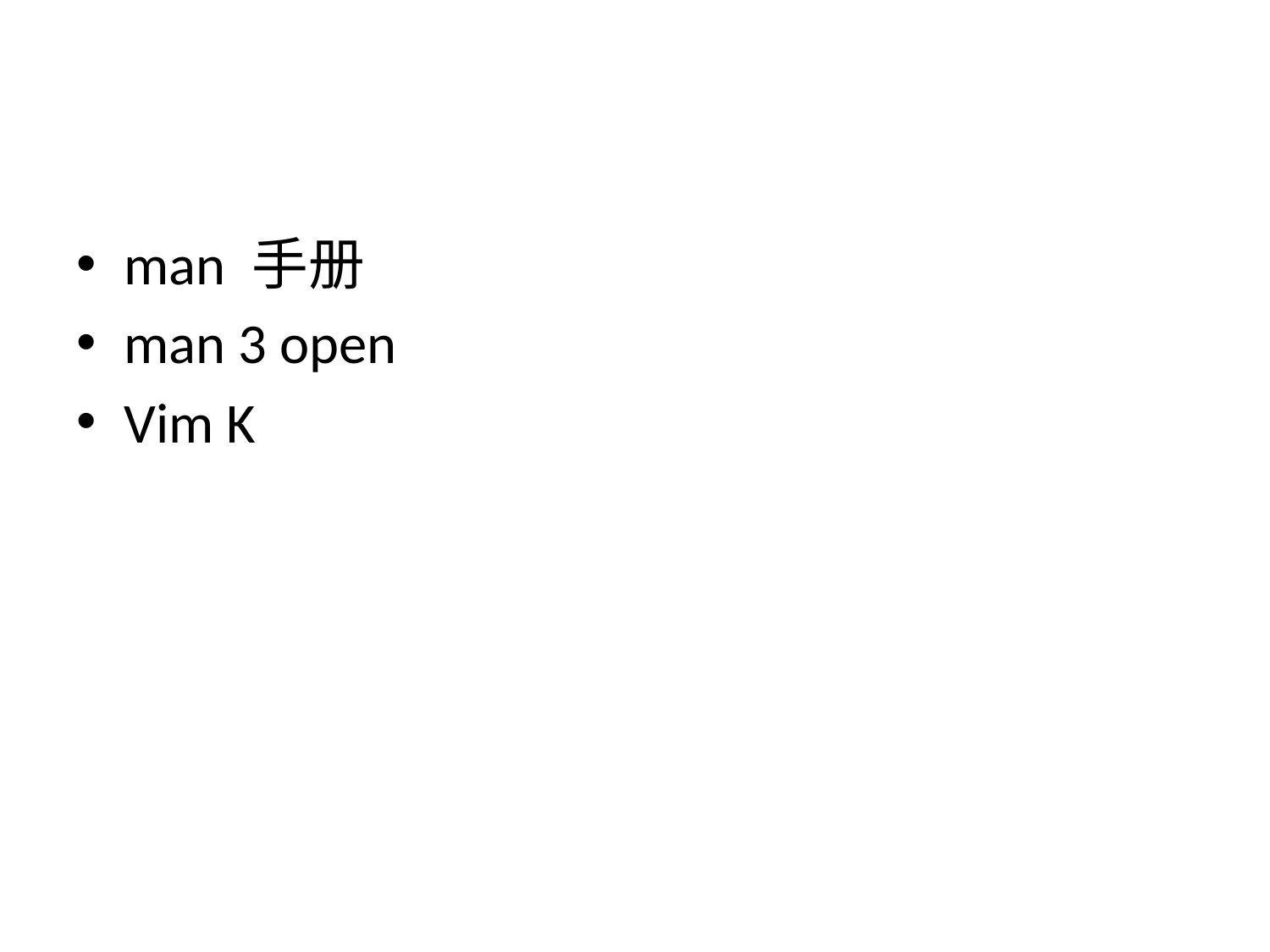

#
man 手册
man 3 open
Vim K